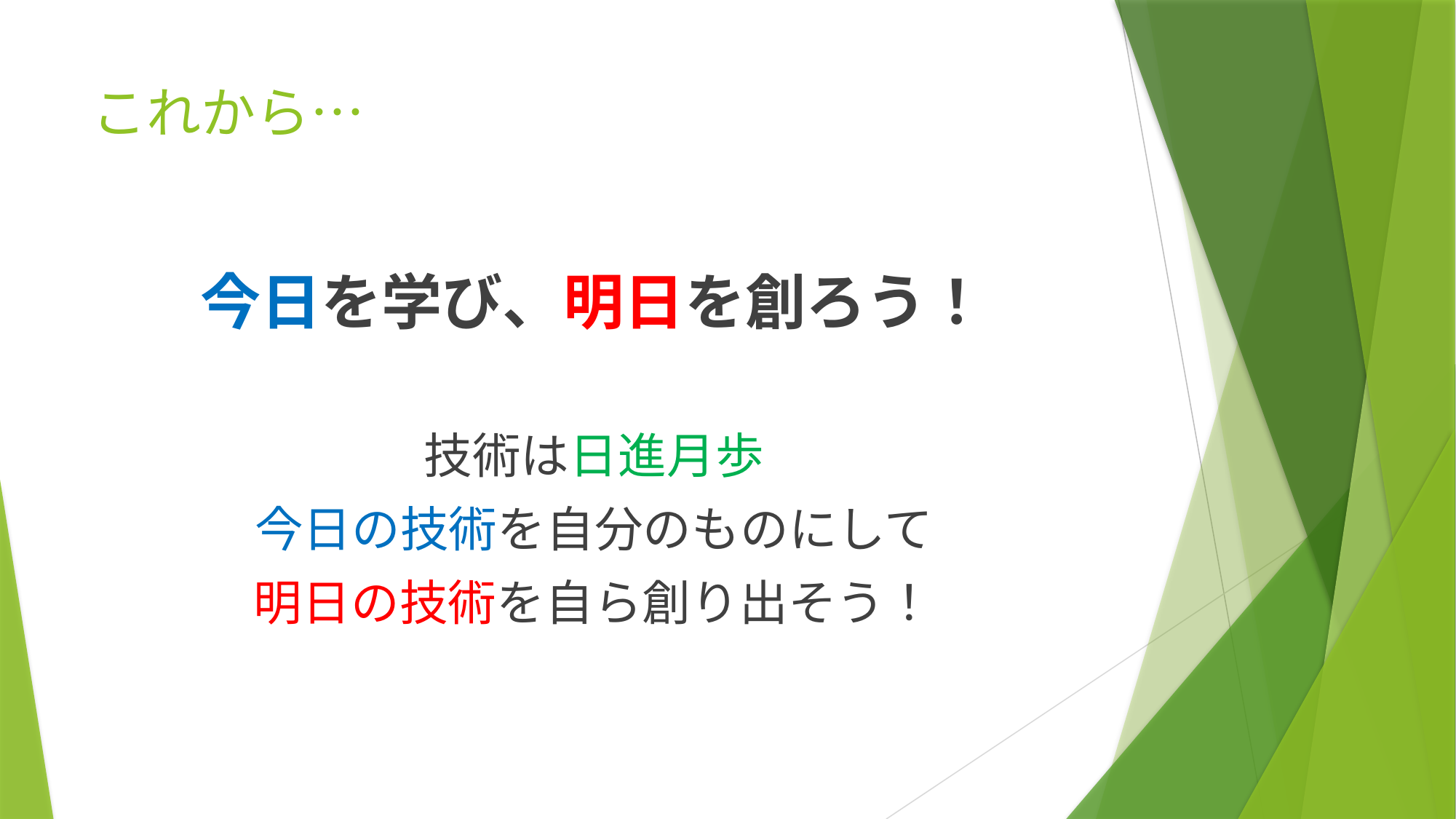

# これから…
今日を学び、明日を創ろう！

技術は日進月歩
今日の技術を自分のものにして
明日の技術を自ら創り出そう！